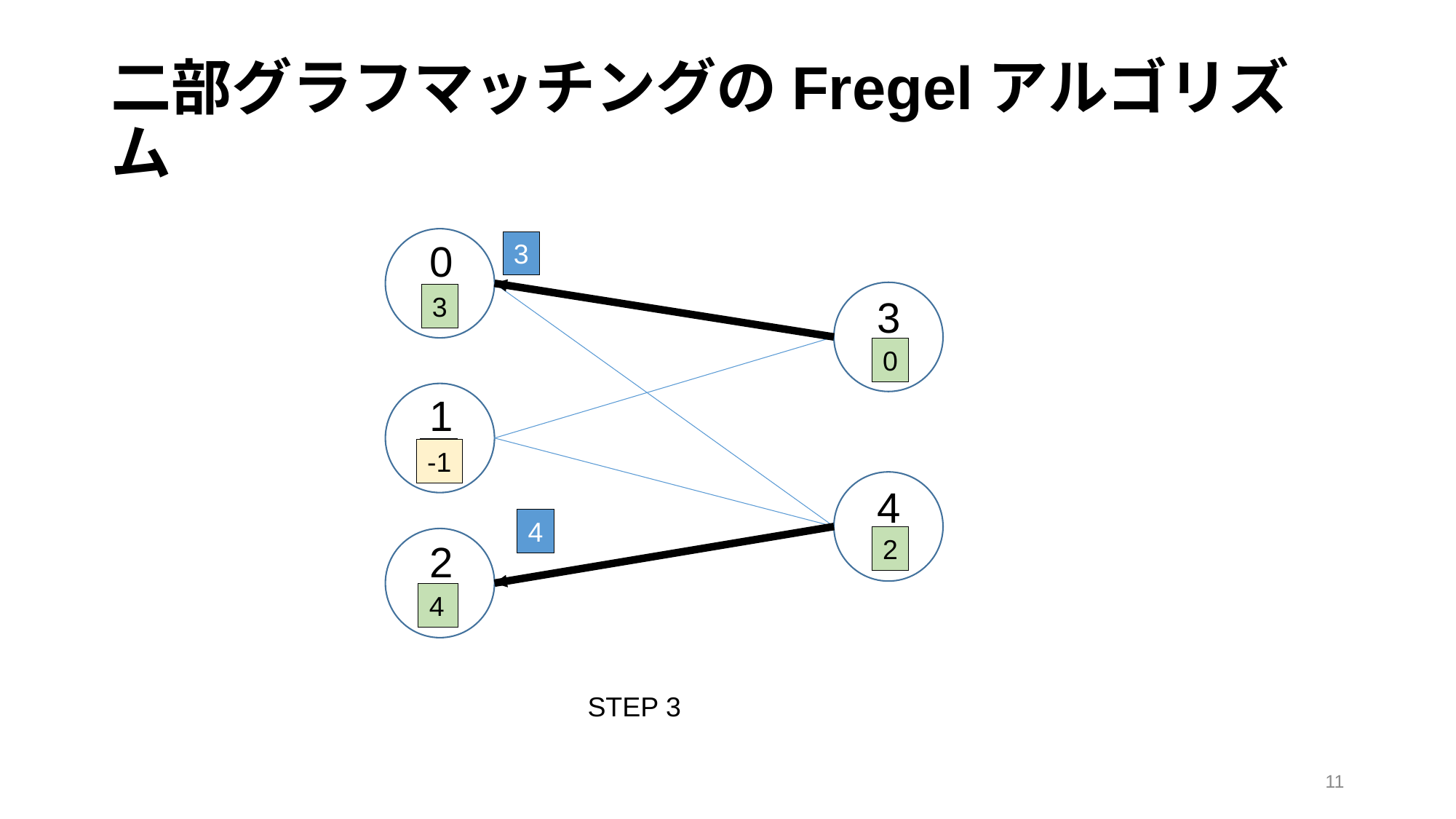

# 二部グラフマッチングのFregelアルゴリズム

0
3

3
3
0

1
4
-1

4
4
2

2
4
STEP 3
11